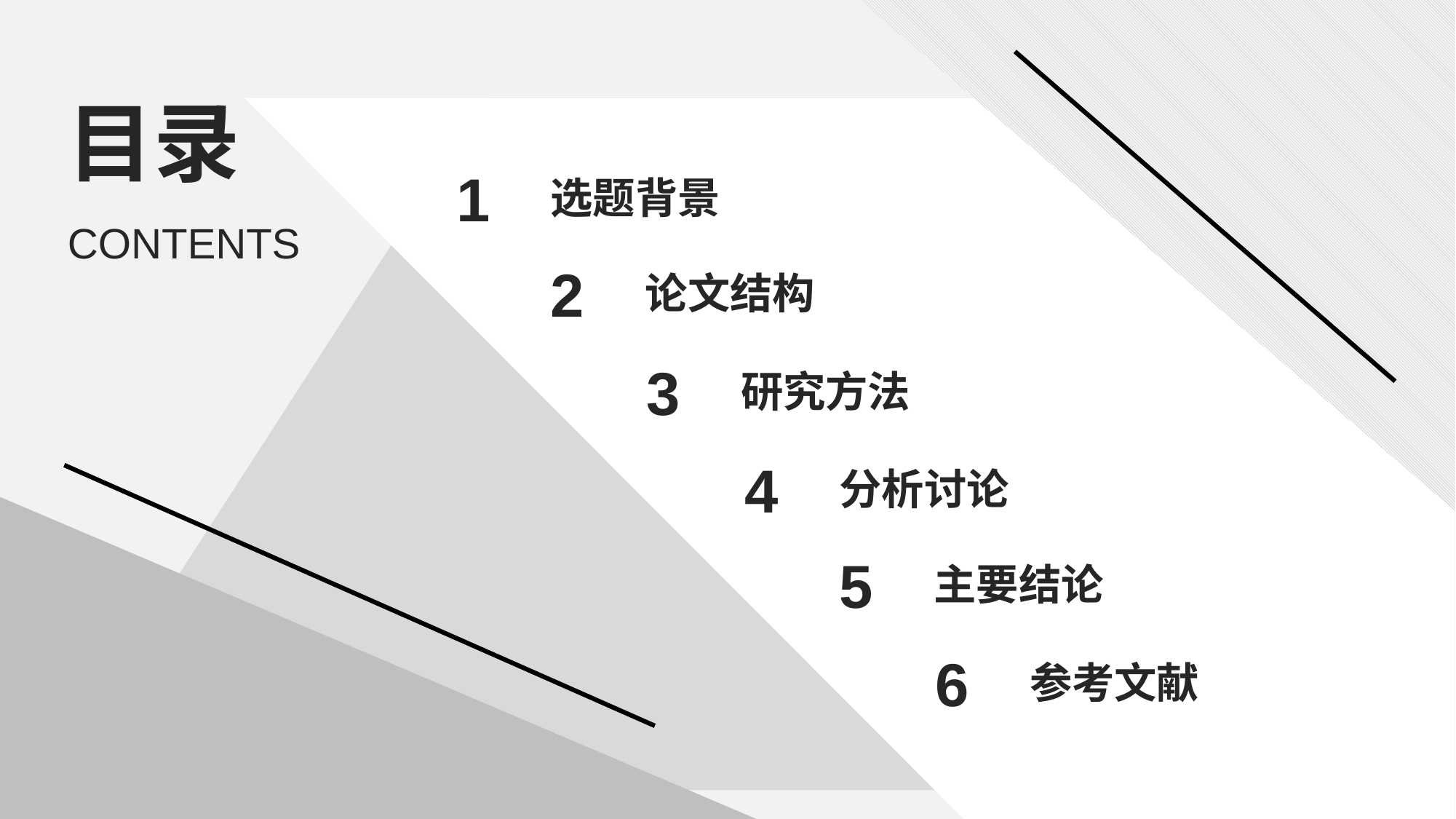

目录
选题背景
1
CONTENTS
论文结构
2
研究方法
3
分析讨论
4
主要结论
5
参考文献
6